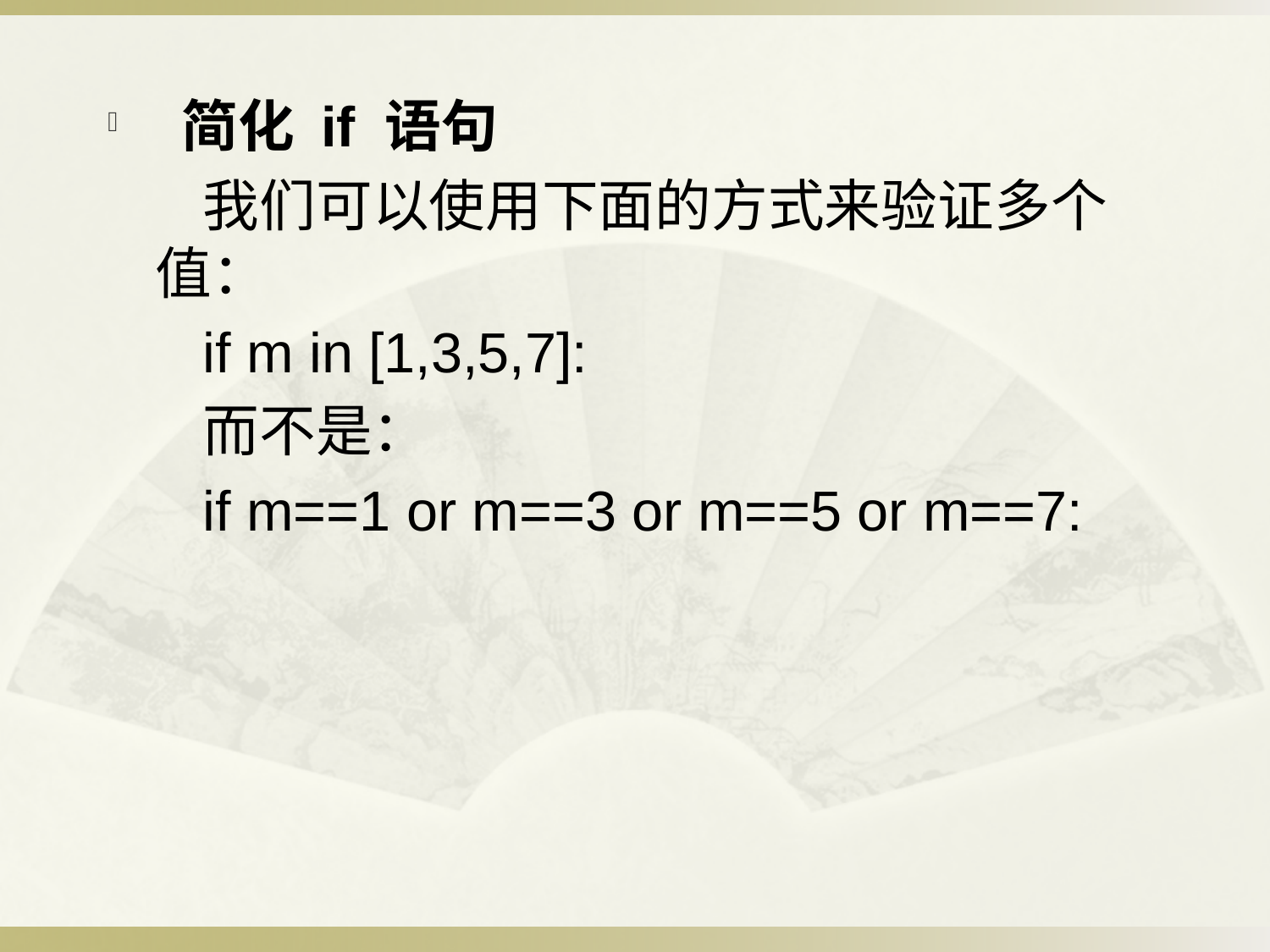

# 简化 if 语句
我们可以使用下面的方式来验证多个值：
if m in [1,3,5,7]:
而不是：
if m==1 or m==3 or m==5 or m==7: